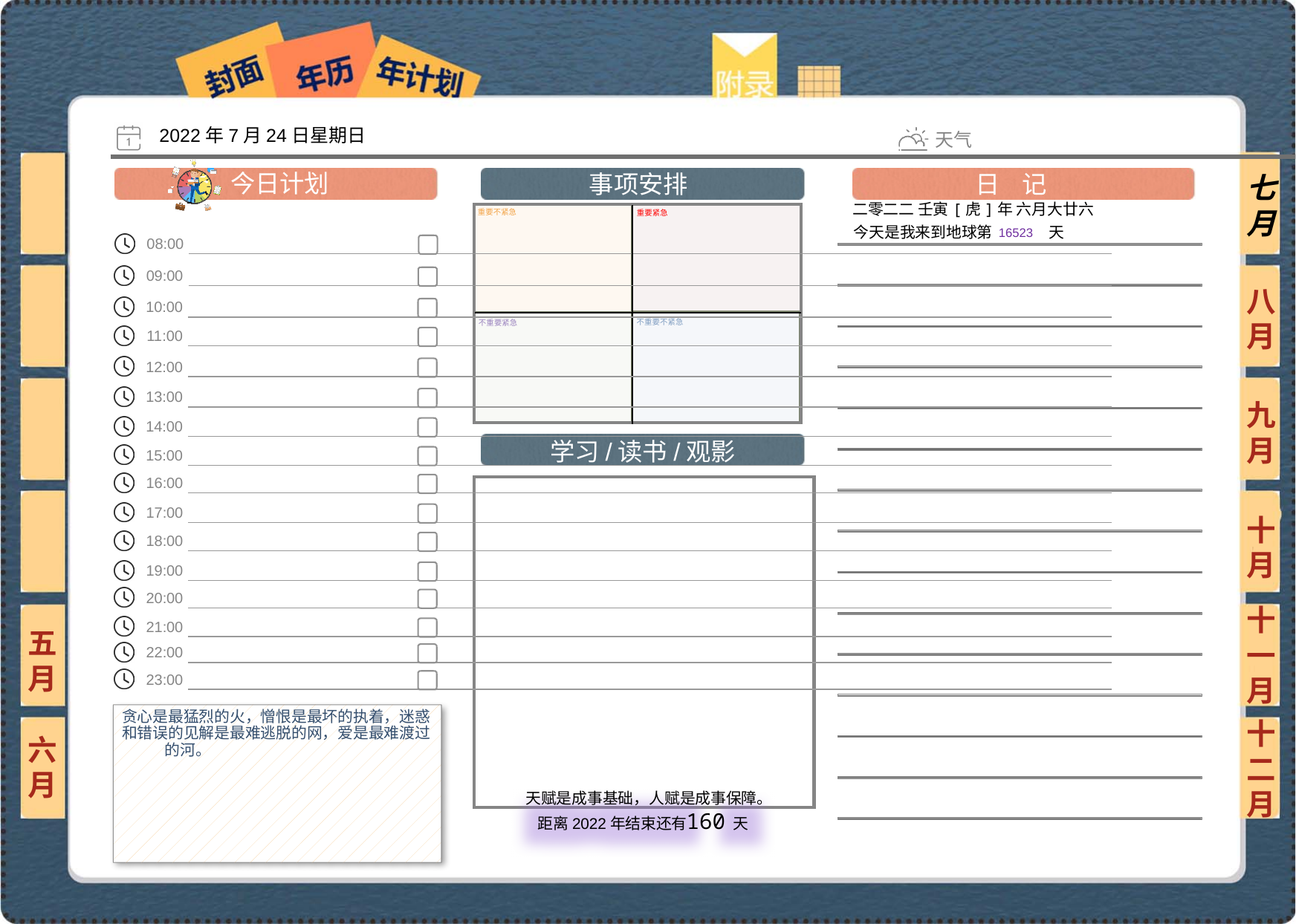

2022年7月24日星期日
七月
二零二二 壬寅[虎]年 六月大廿六
16523
八月
九月
十月
十一月
五月
贪心是最猛烈的火，憎恨是最坏的执着，迷惑和错误的见解是最难逃脱的网，爱是最难渡过的河。

六月
十二月
160
 天赋是成事基础，人赋是成事保障。